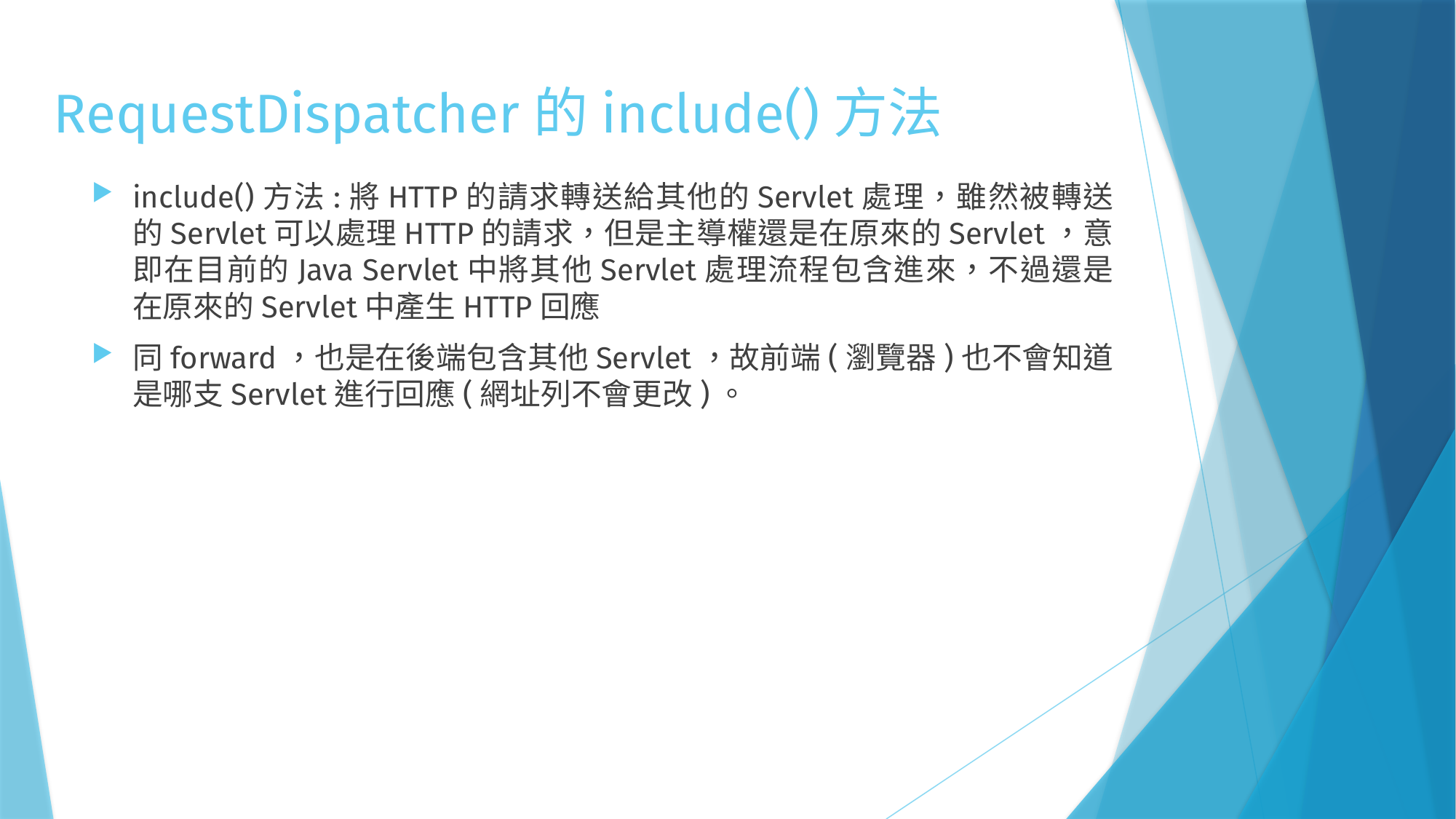

# RequestDispatcher的include()方法
include()方法:將HTTP的請求轉送給其他的Servlet處理，雖然被轉送的Servlet可以處理HTTP的請求，但是主導權還是在原來的Servlet，意即在目前的Java Servlet中將其他Servlet處理流程包含進來，不過還是在原來的Servlet中產生HTTP回應
同forward，也是在後端包含其他Servlet，故前端(瀏覽器)也不會知道是哪支Servlet進行回應(網址列不會更改)。